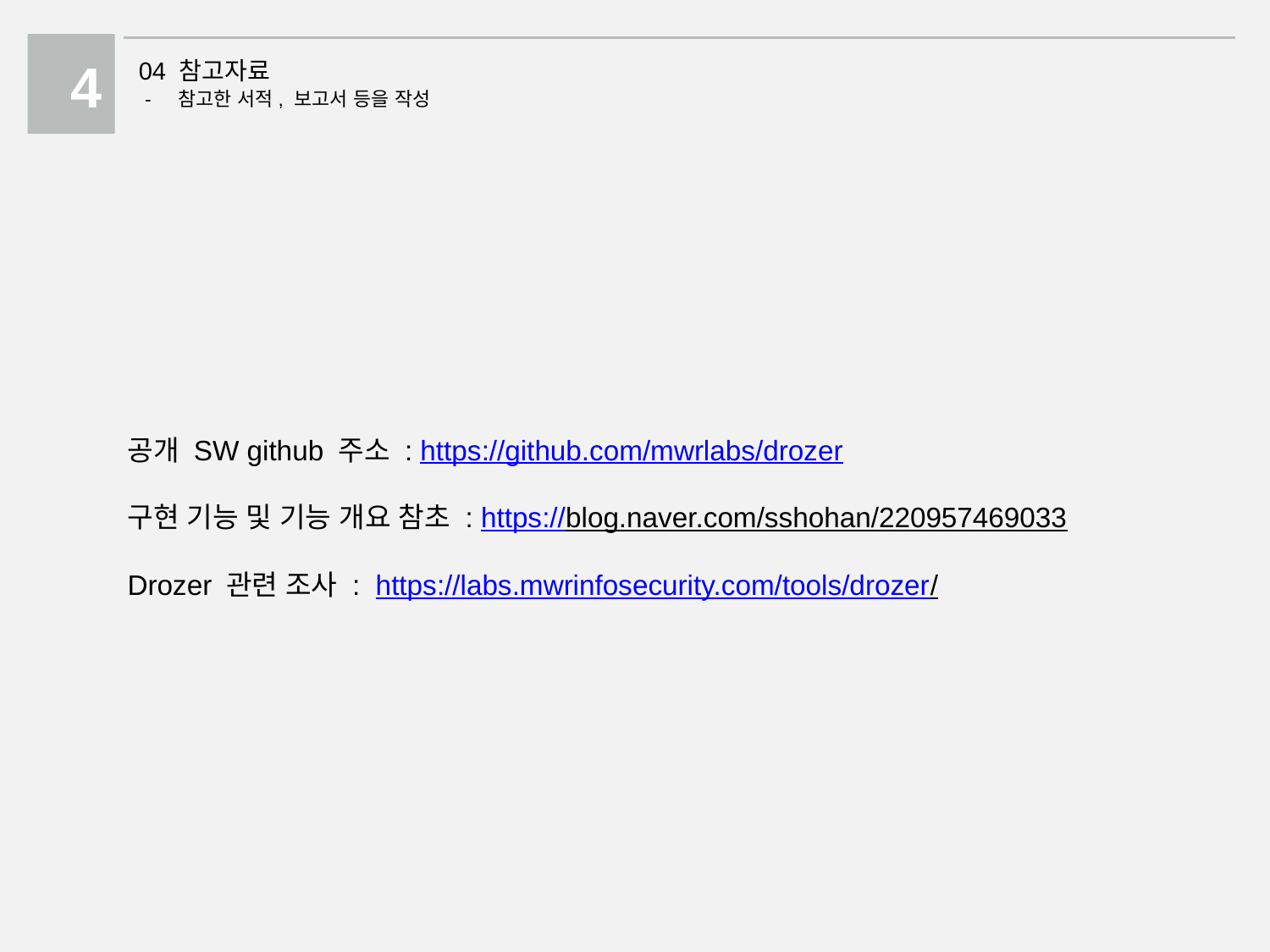

4
04 참고자료
-    참고한 서적, 보고서 등을 작성
공개 SW github 주소 : https://github.com/mwrlabs/drozer

구현 기능 및 기능 개요 참초 : https://blog.naver.com/sshohan/220957469033

Drozer 관련 조사 :  https://labs.mwrinfosecurity.com/tools/drozer/